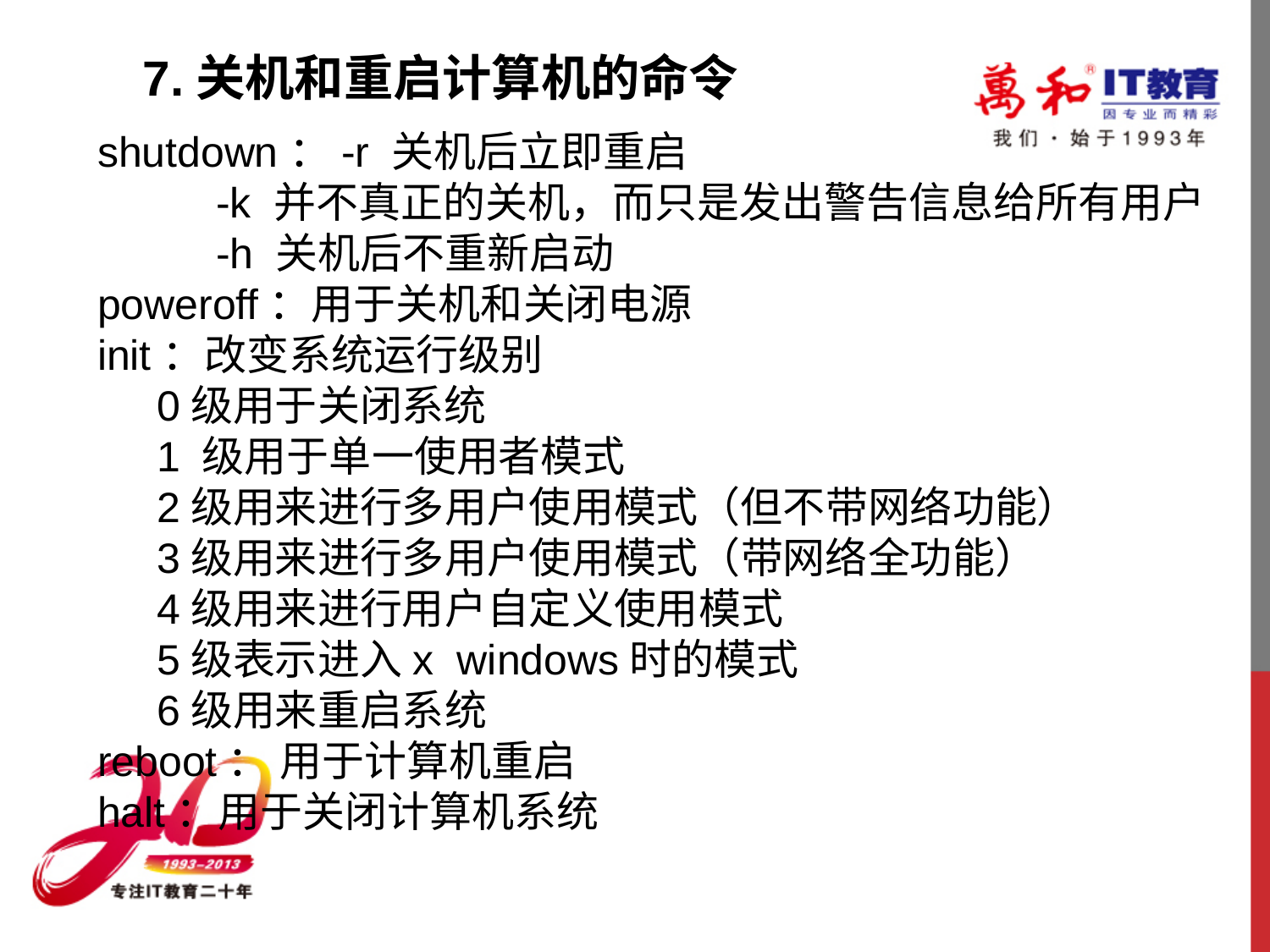

7.关机和重启计算机的命令
   shutdown：-r 关机后立即重启
             -k 并不真正的关机，而只是发出警告信息给所有用户
             -h 关机后不重新启动
   poweroff：用于关机和关闭电源
   init：改变系统运行级别
        0级用于关闭系统
        1 级用于单一使用者模式
        2级用来进行多用户使用模式（但不带网络功能）
        3级用来进行多用户使用模式（带网络全功能）
        4级用来进行用户自定义使用模式
        5级表示进入x  windows时的模式
        6级用来重启系统
   reboot： 用于计算机重启
   halt：用于关闭计算机系统